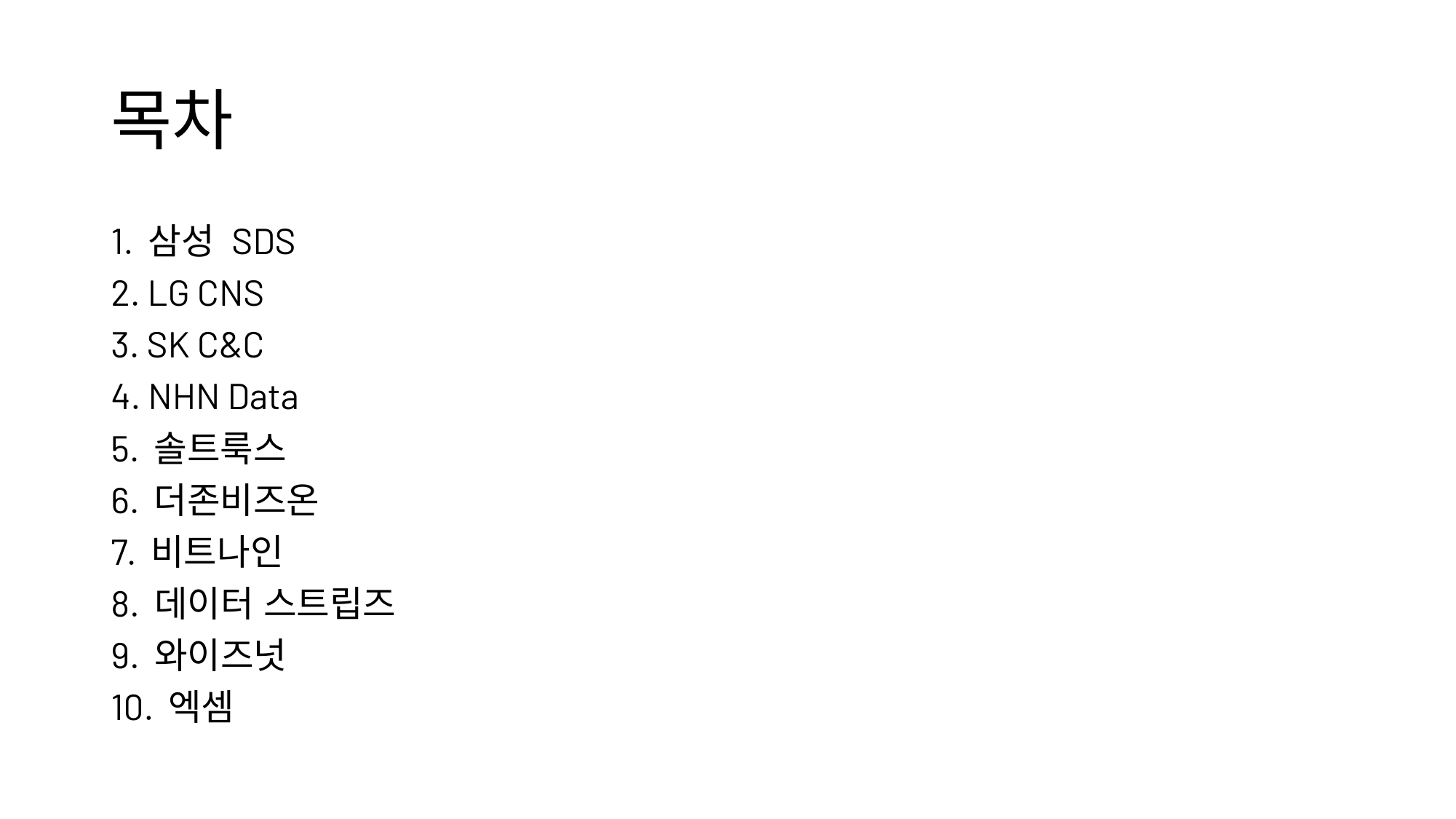

# 목차
1. 삼성 SDS
2. LG CNS
3. SK C&C
4. NHN Data
5. 솔트룩스
6. 더존비즈온
7. 비트나인
8. 데이터 스트립즈
9. 와이즈넛
10. 엑셈